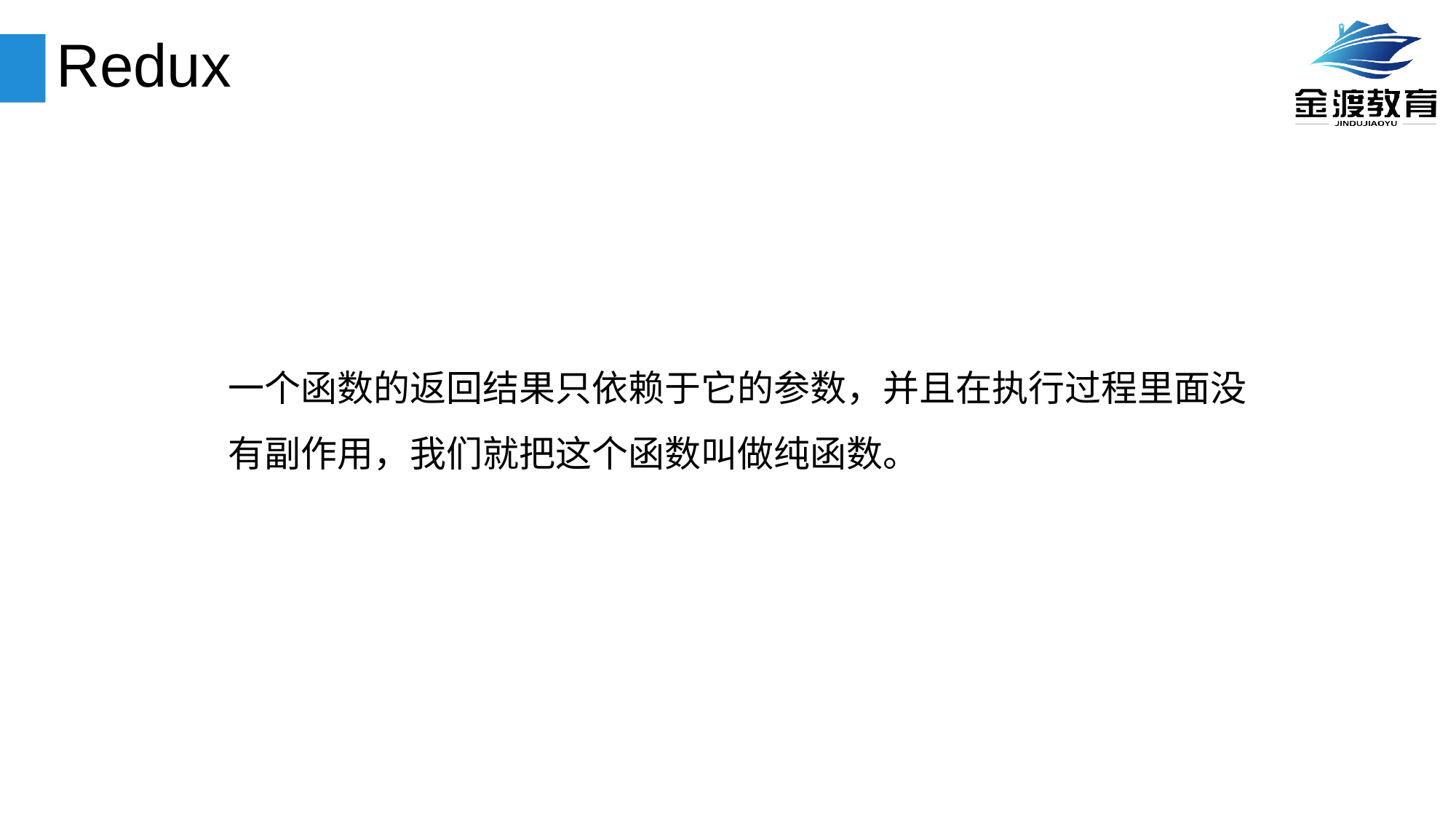

# Redux
一个函数的返回结果只依赖于它的参数，并且在执行过程里面没有副作用，我们就把这个函数叫做纯函数。